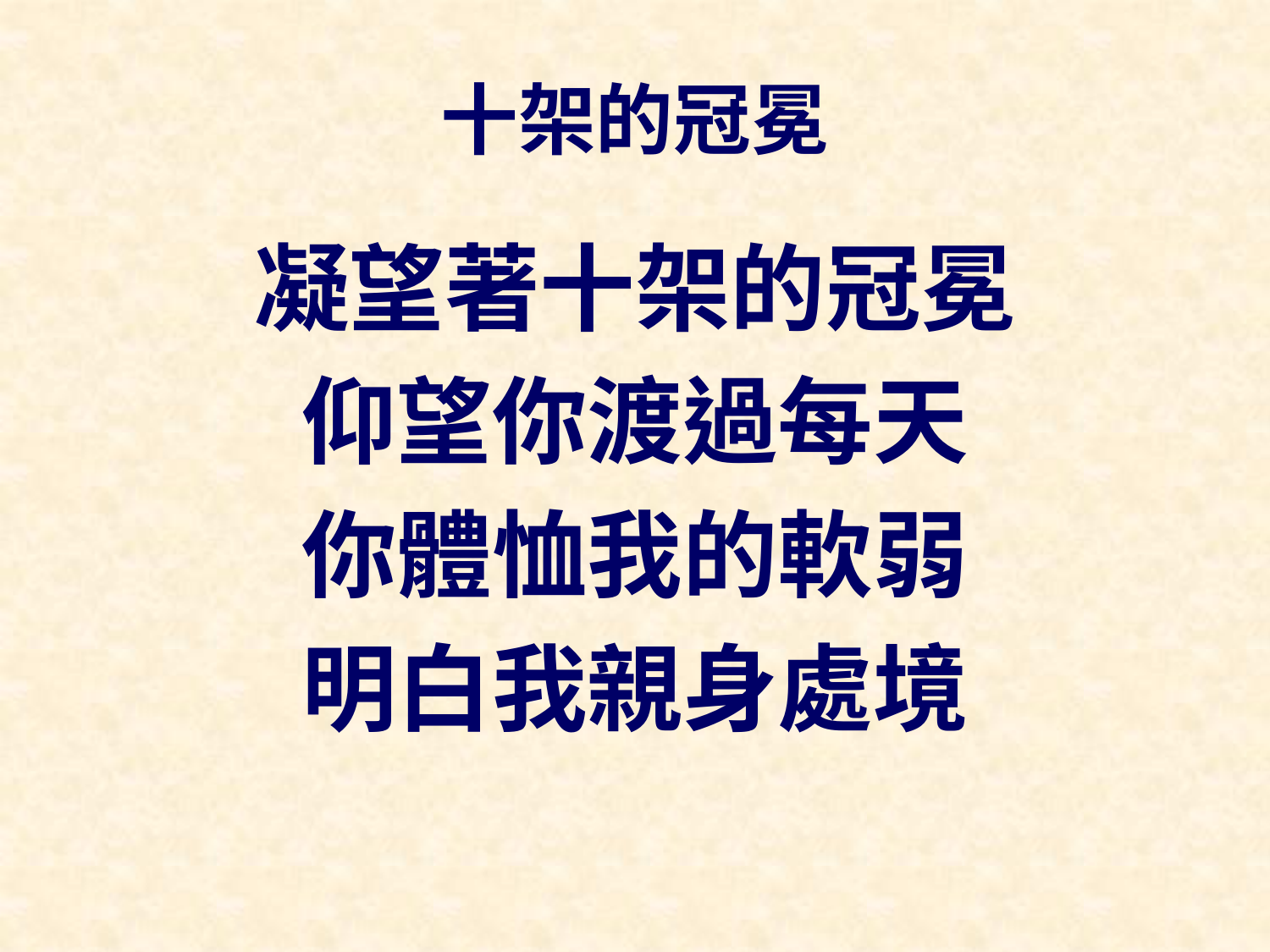

# 十架的冠冕
凝望著十架的冠冕
仰望你渡過每天
你體恤我的軟弱
明白我親身處境